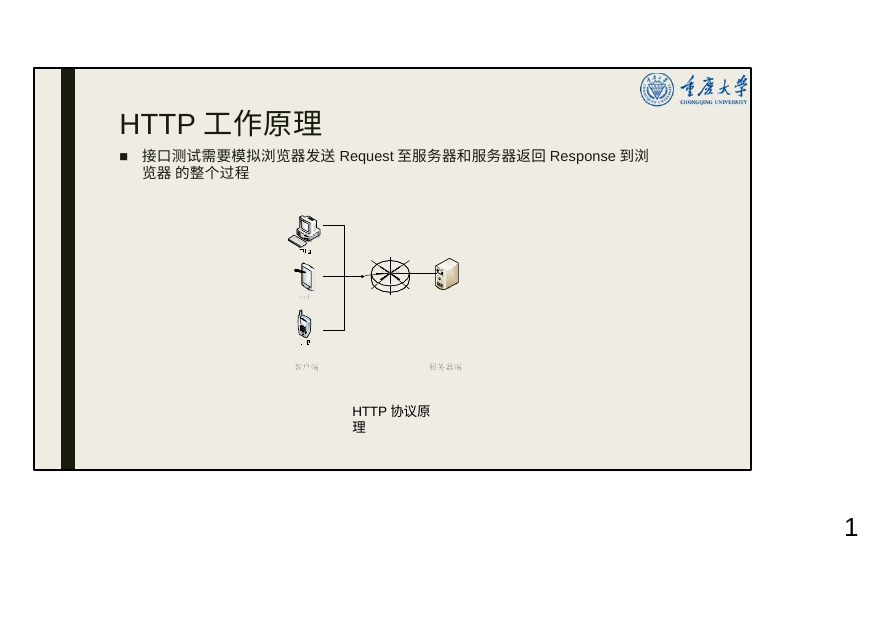

HTTP工作原理
接口测试需要模拟浏览器发送Request至服务器和服务器返回Response到浏览器 的整个过程

HTTP协议原理
1